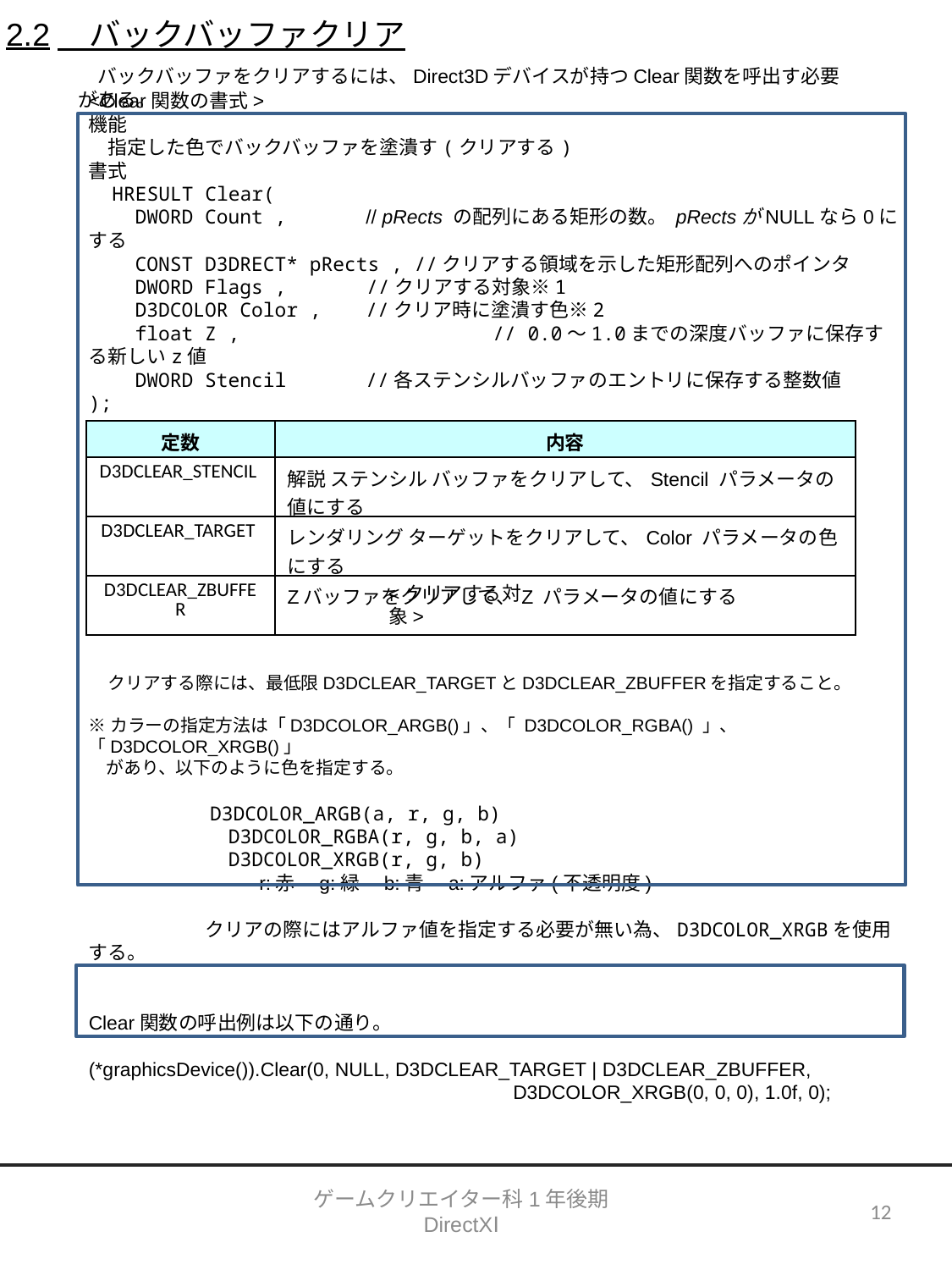

2.2　バックバッファクリア
　バックバッファをクリアするには、Direct3Dデバイスが持つClear関数を呼出す必要がある。
<Clear関数の書式>
機能
　指定した色でバックバッファを塗潰す(クリアする)
書式
  HRESULT Clear(
    DWORD Count , 	  // pRects の配列にある矩形の数。 pRectsがNULLなら0にする
    CONST D3DRECT* pRects , //クリアする領域を示した矩形配列へのポインタ
    DWORD Flags ,	　//クリアする対象※1
    D3DCOLOR Color ,	  //クリア時に塗潰す色※2
    float Z ,		  // 0.0～1.0までの深度バッファに保存する新しいz値
    DWORD Stencil	  //各ステンシルバッファのエントリに保存する整数値
);

　　※１　クリアする対象には以下の3種類あり複数指定できる。

　クリアする際には、最低限D3DCLEAR_TARGETとD3DCLEAR_ZBUFFERを指定すること。

※カラーの指定方法は「D3DCOLOR_ARGB()」、「 D3DCOLOR_RGBA() 」、「D3DCOLOR_XRGB()」
　があり、以下のように色を指定する。

　　　　　　D3DCOLOR_ARGB(a, r, g, b)
            D3DCOLOR_RGBA(r, g, b, a)
            D3DCOLOR_XRGB(r, g, b)
	　　r:赤　g:緑　b:青　a:アルファ(不透明度)

　　　　　　クリアの際にはアルファ値を指定する必要が無い為、D3DCOLOR_XRGBを使用する。

Clear関数の呼出例は以下の通り。

(*graphicsDevice()).Clear(0, NULL, D3DCLEAR_TARGET | D3DCLEAR_ZBUFFER,
			　　D3DCOLOR_XRGB(0, 0, 0), 1.0f, 0);

| 定数 | 内容 |
| --- | --- |
| D3DCLEAR\_STENCIL | 解説 ステンシル バッファをクリアして、Stencil パラメータの値にする |
| D3DCLEAR\_TARGET | レンダリング ターゲットをクリアして、Color パラメータの色にする |
| D3DCLEAR\_ZBUFFER | Zバッファをクリアして、Z パラメータの値にする |
<クリアする対象>

ゲームクリエイター科1年後期 DirectXⅠ
12